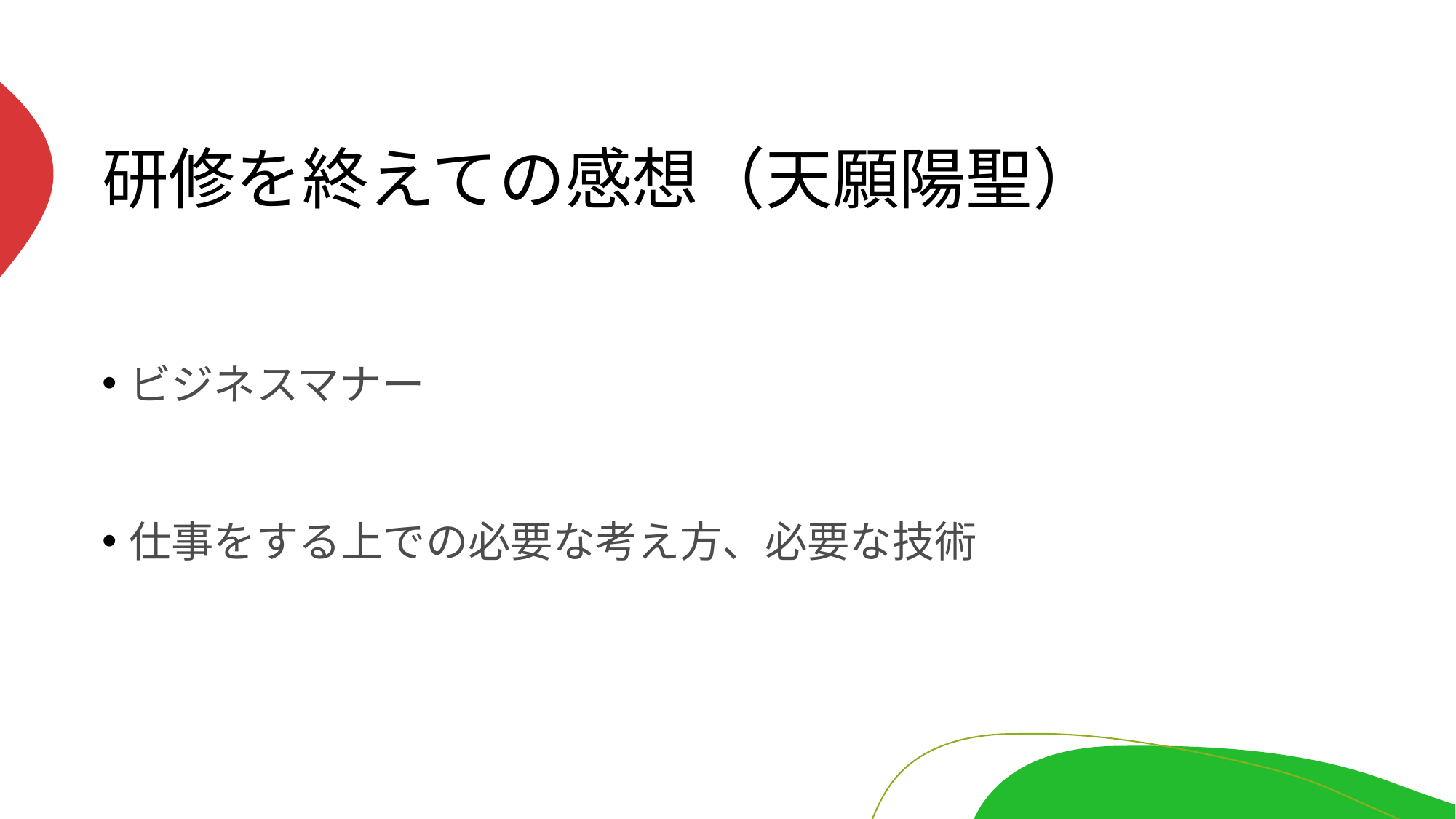

# 研修を終えての感想（天願陽聖）

ビジネスマナー

仕事をする上での必要な考え方、必要な技術